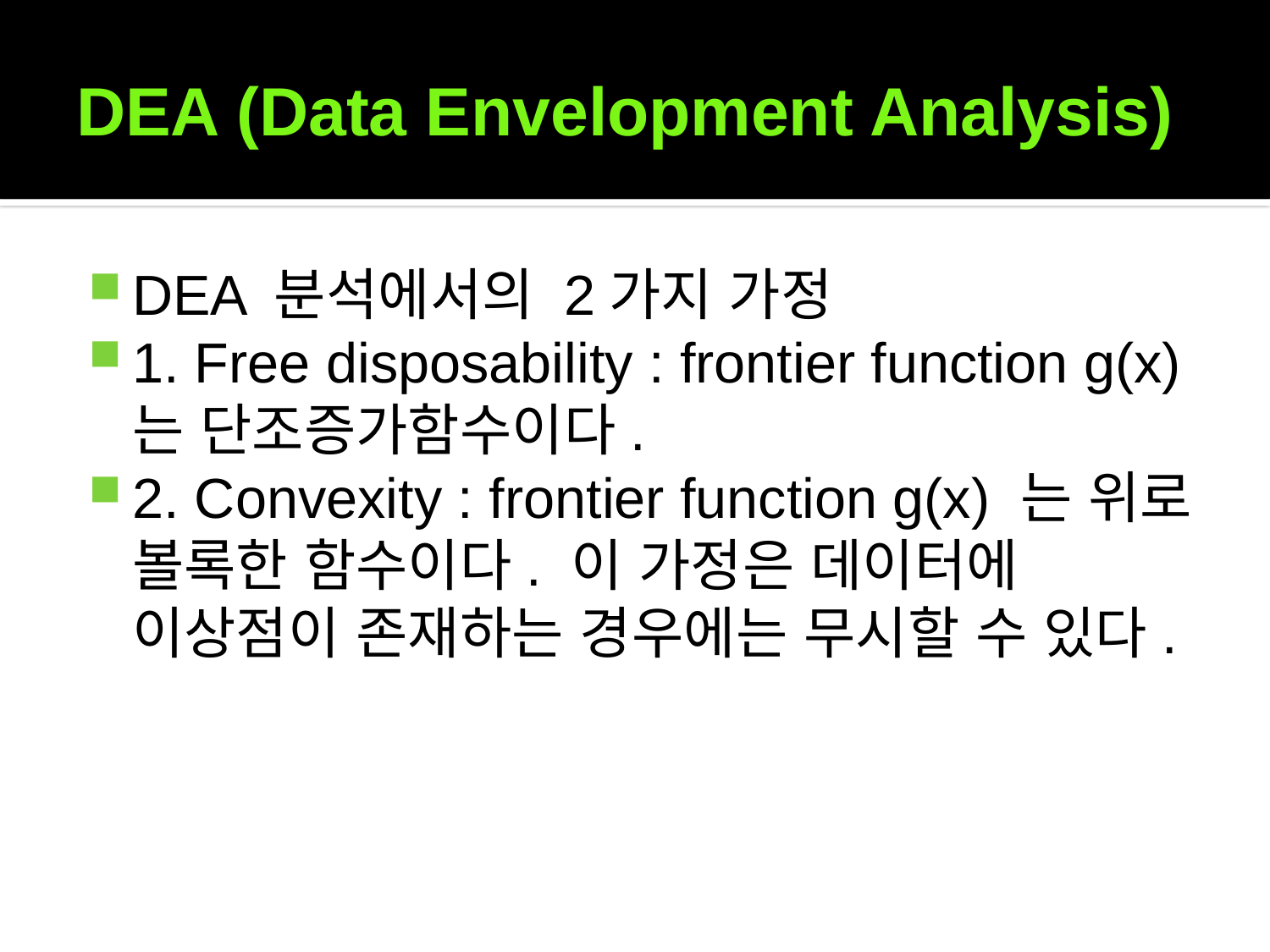

# DEA (Data Envelopment Analysis)
DEA 분석에서의 2가지 가정
1. Free disposability : frontier function g(x) 는 단조증가함수이다.
2. Convexity : frontier function g(x) 는 위로 볼록한 함수이다. 이 가정은 데이터에 이상점이 존재하는 경우에는 무시할 수 있다.